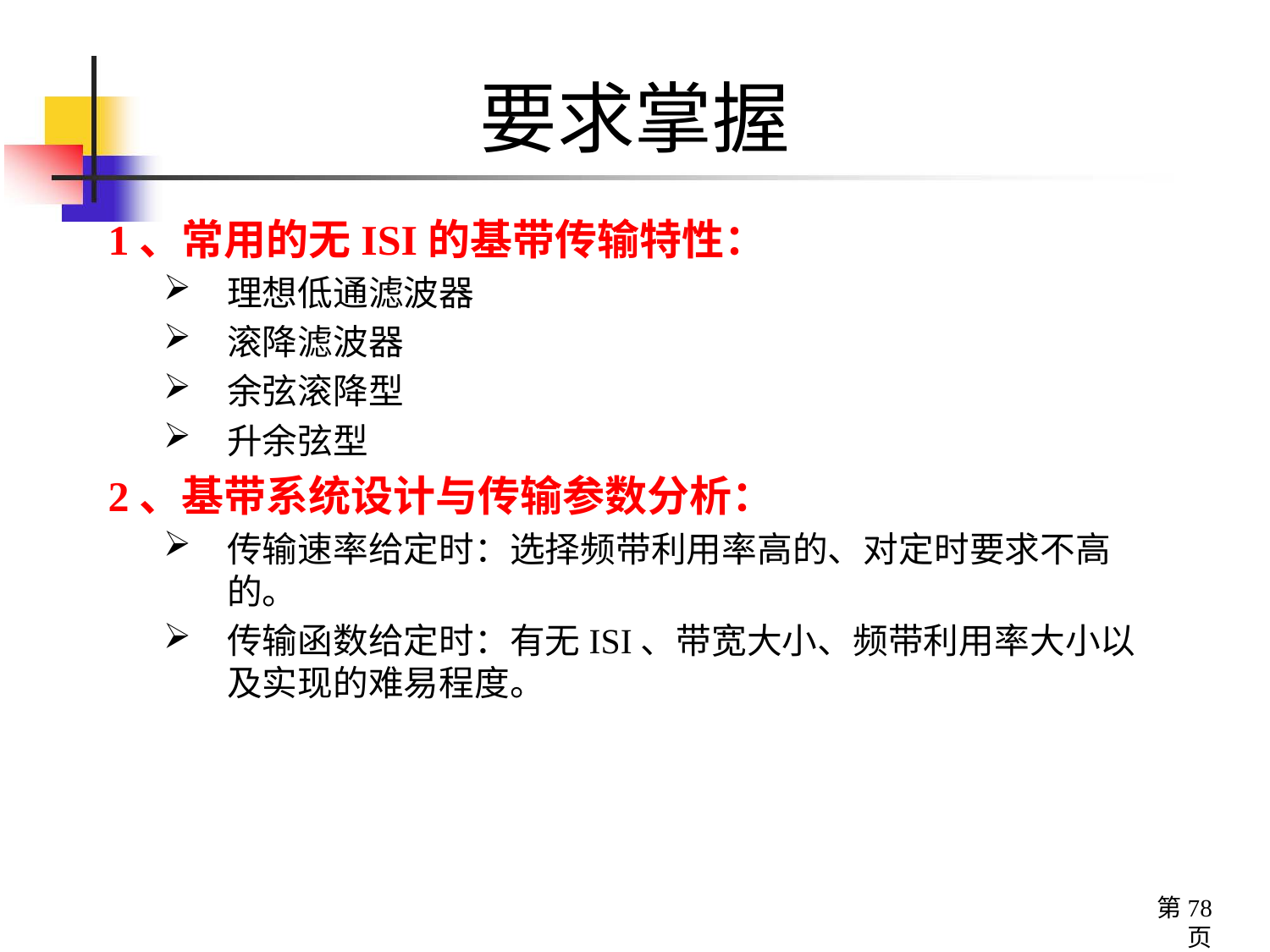

# 要求掌握
1、常用的无ISI的基带传输特性：
理想低通滤波器
滚降滤波器
余弦滚降型
升余弦型
2、基带系统设计与传输参数分析：
传输速率给定时：选择频带利用率高的、对定时要求不高的。
传输函数给定时：有无ISI、带宽大小、频带利用率大小以及实现的难易程度。
第78页